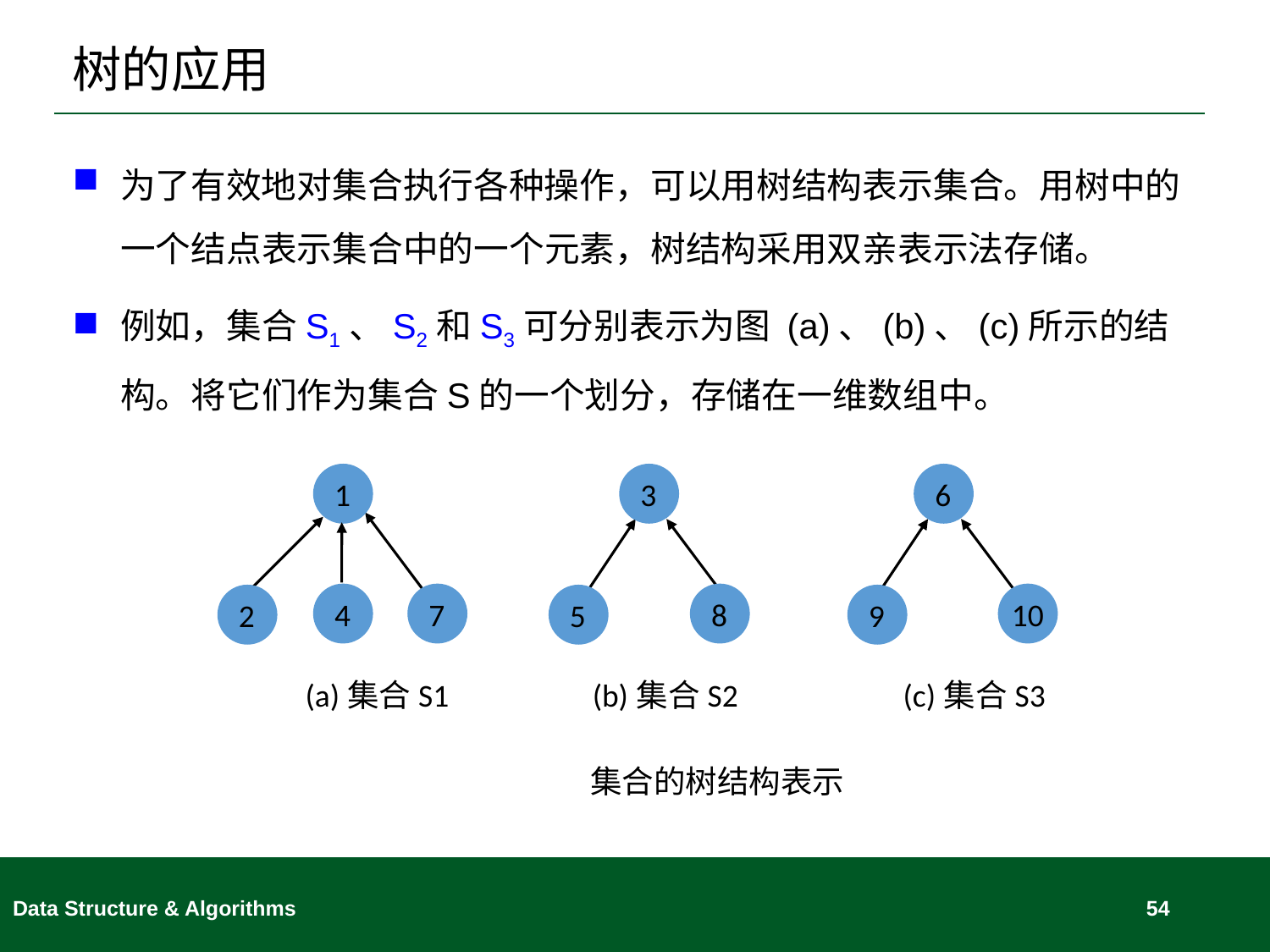

# 树的应用
为了有效地对集合执行各种操作，可以用树结构表示集合。用树中的一个结点表示集合中的一个元素，树结构采用双亲表示法存储。
例如，集合S1、S2和S3可分别表示为图 (a)、(b)、(c)所示的结构。将它们作为集合S的一个划分，存储在一维数组中。

1

4
7
2
3

8
5
6

10
9
(a)集合S1                    (b)集合S2                       (c)集合S3
集合的树结构表示
Data Structure & Algorithms
54